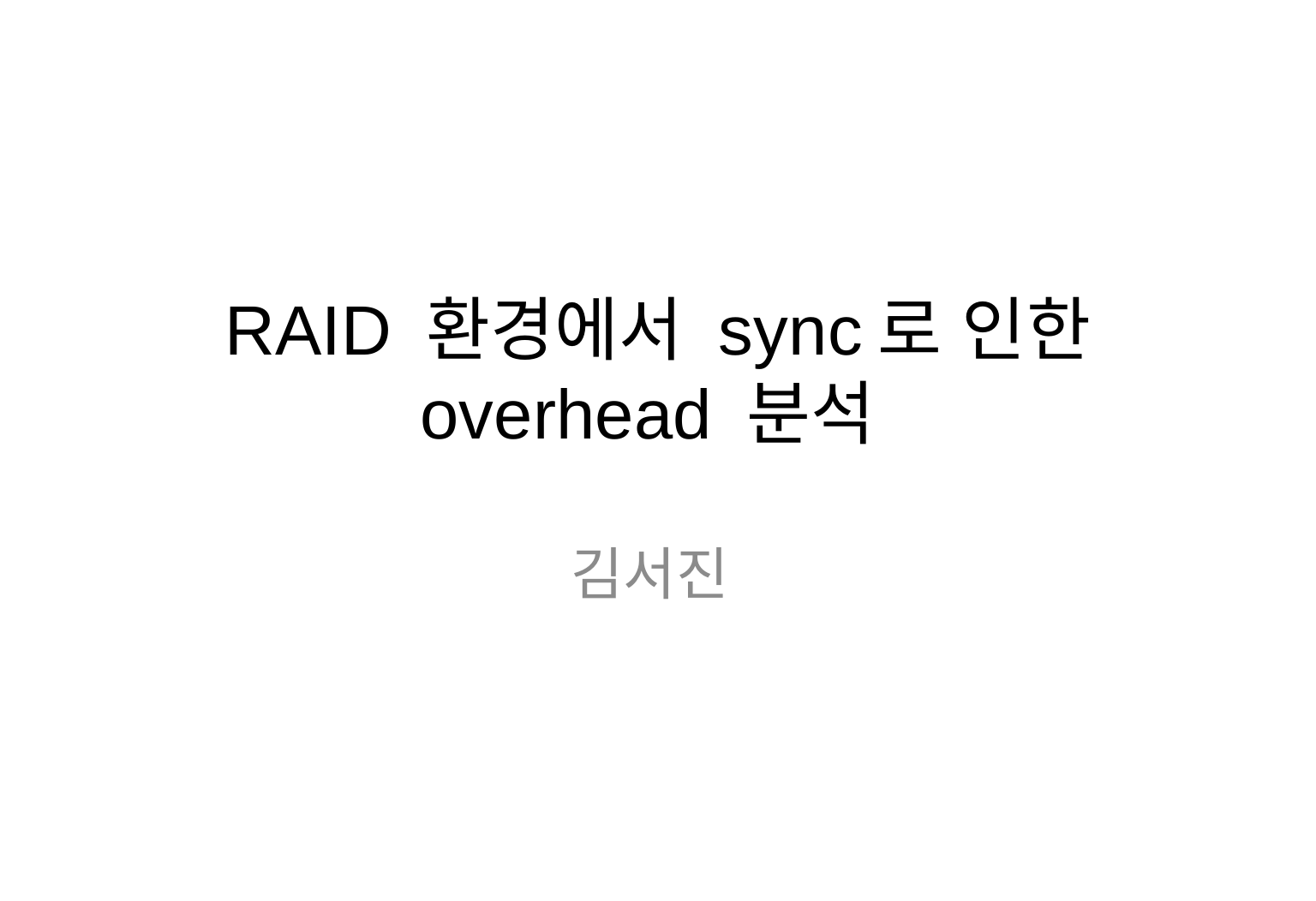

# RAID 환경에서 sync로 인한 overhead 분석
김서진